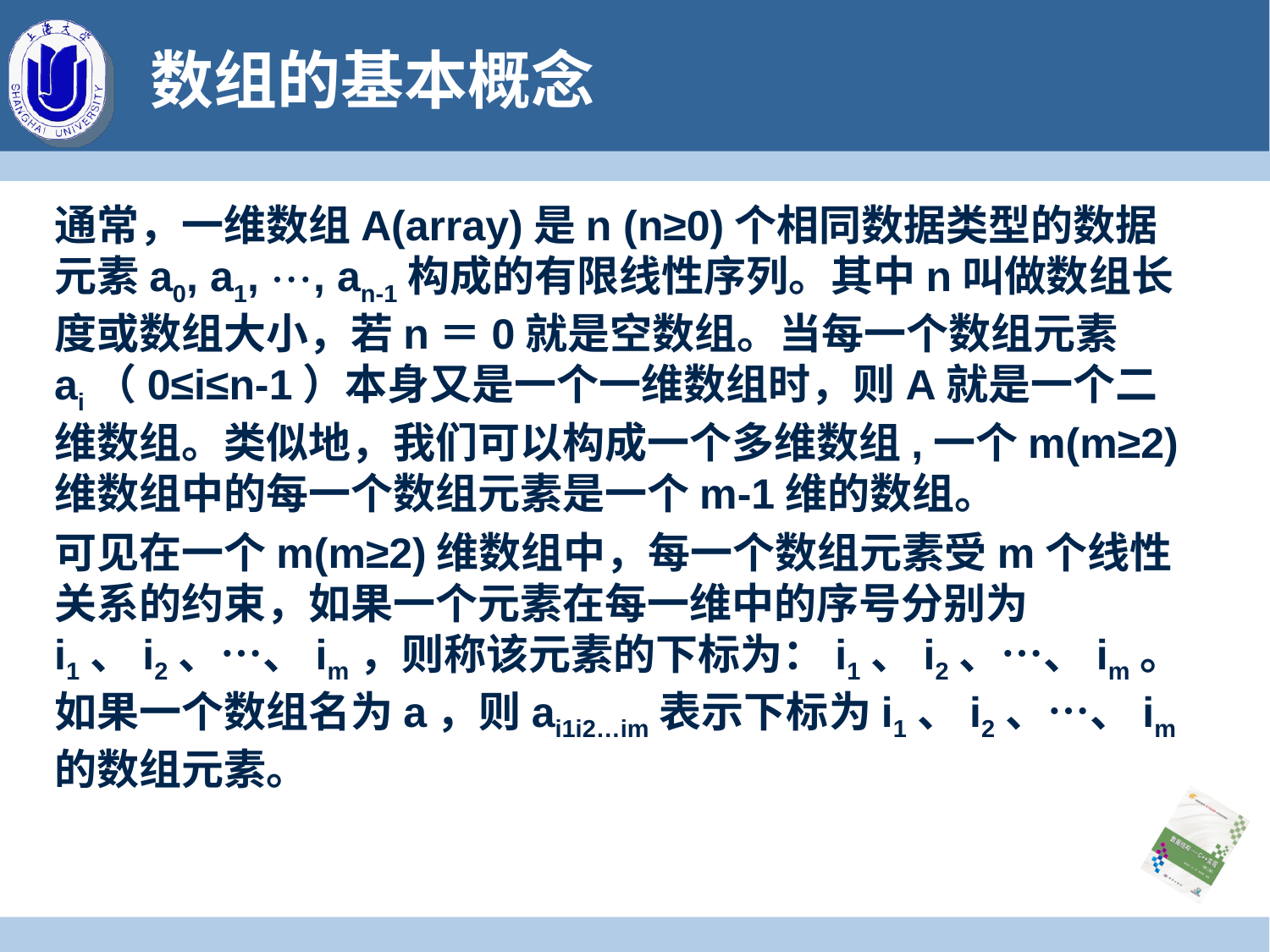

# 数组的基本概念
通常，一维数组A(array)是n (n≥0)个相同数据类型的数据元素a0, a1, …, an-1构成的有限线性序列。其中n叫做数组长度或数组大小，若n＝0就是空数组。当每一个数组元素ai（0≤i≤n-1）本身又是一个一维数组时，则A就是一个二维数组。类似地，我们可以构成一个多维数组,一个m(m≥2)维数组中的每一个数组元素是一个m-1维的数组。
可见在一个m(m≥2)维数组中，每一个数组元素受m个线性关系的约束，如果一个元素在每一维中的序号分别为i1、i2、…、im，则称该元素的下标为：i1、i2、…、im。如果一个数组名为a，则ai1i2…im表示下标为i1、i2、…、im的数组元素。